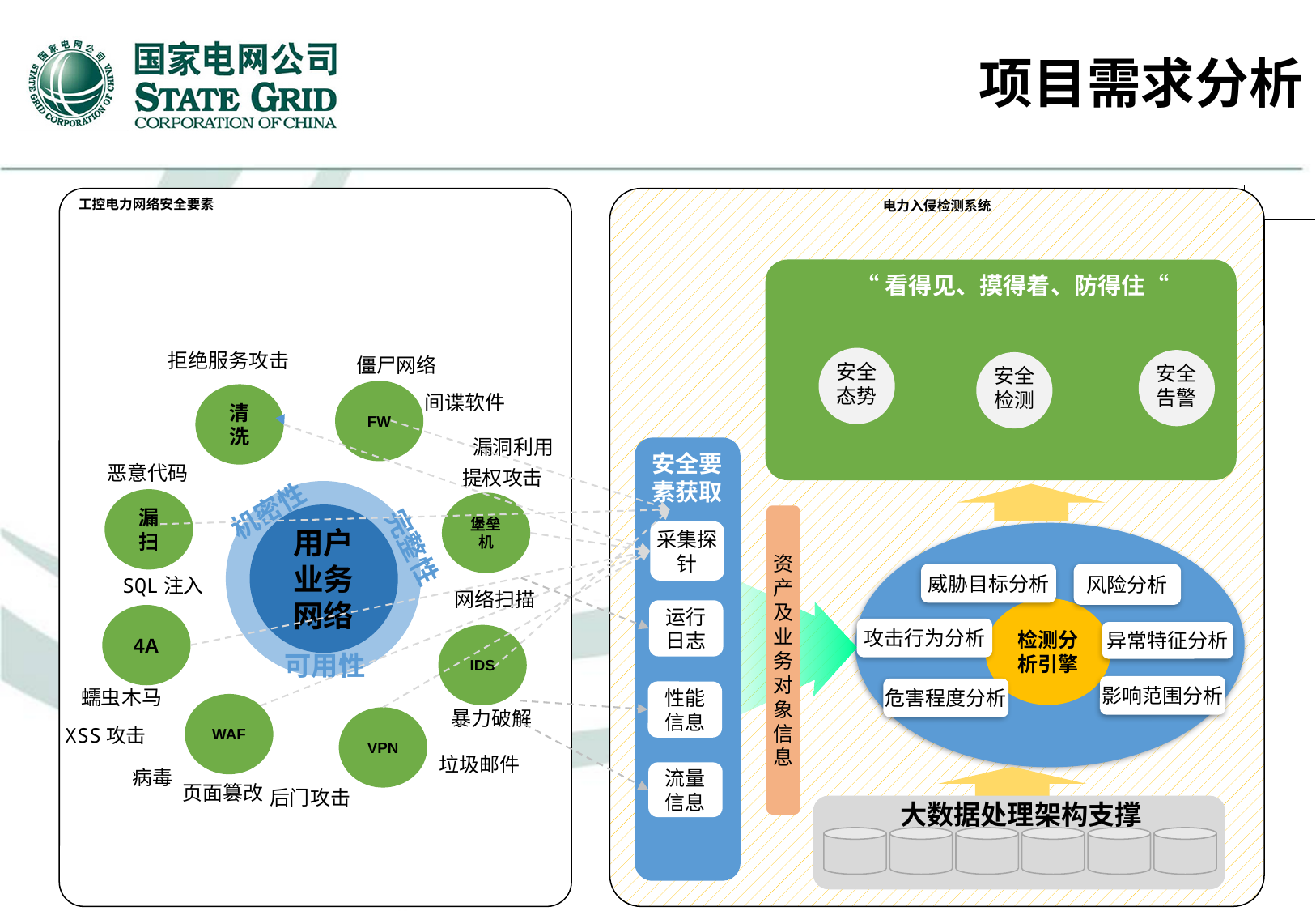

# 项目需求分析
电力入侵检测系统
工控电力网络安全要素

“看得见、摸得着、防得住“
拒绝服务攻击
僵尸网络
安全态势
安全告警
安全检测
FW
间谍软件
清洗
漏洞利用
安全要素获取
恶意代码
提权攻击

机密性
完整性
可用性

漏扫
堡垒机
用户业务网络
资产及业务对象信息
采集探针

威胁目标分析
风险分析
SQL注入
网络扫描
检测分析引擎
运行
日志
4A
攻击行为分析
异常特征分析
IDS
影响范围分析
危害程度分析
蠕虫木马
性能
信息
WAF
暴力破解
VPN
XSS攻击
垃圾邮件
病毒
流量
信息

页面篡改
后门攻击
大数据处理架构支撑